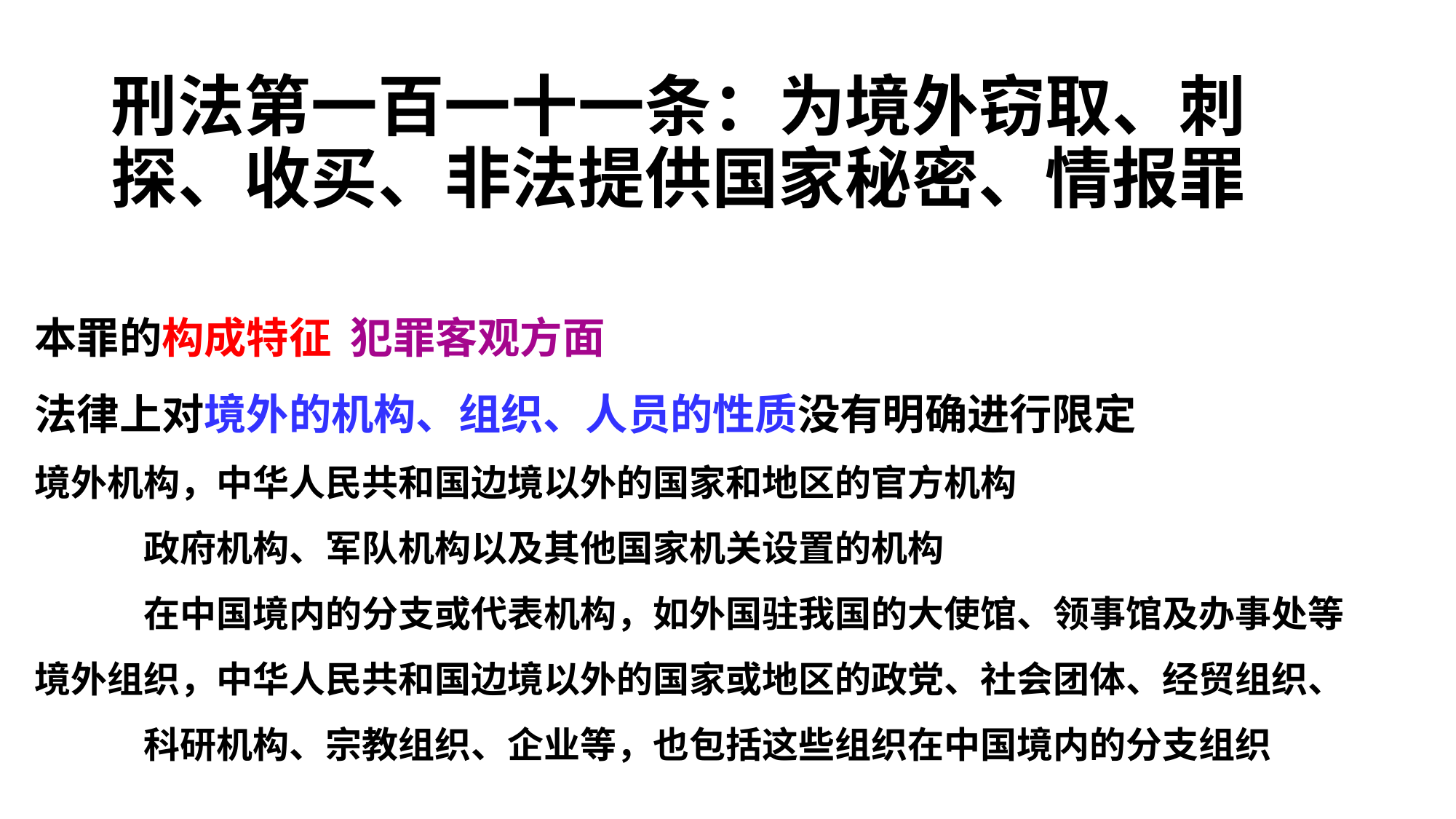

# 刑法第一百一十一条：为境外窃取、刺 探、收买、非法提供国家秘密、情报罪
本罪的构成特征  犯罪客观方面
法律上对境外的机构、组织、人员的性质没有明确进行限定
境外机构，中华人民共和国边境以外的国家和地区的官方机构
	政府机构、军队机构以及其他国家机关设置的机构
	在中国境内的分支或代表机构，如外国驻我国的大使馆、领事馆及办事处等
境外组织，中华人民共和国边境以外的国家或地区的政党、社会团体、经贸组织、
	科研机构、宗教组织、企业等，也包括这些组织在中国境内的分支组织